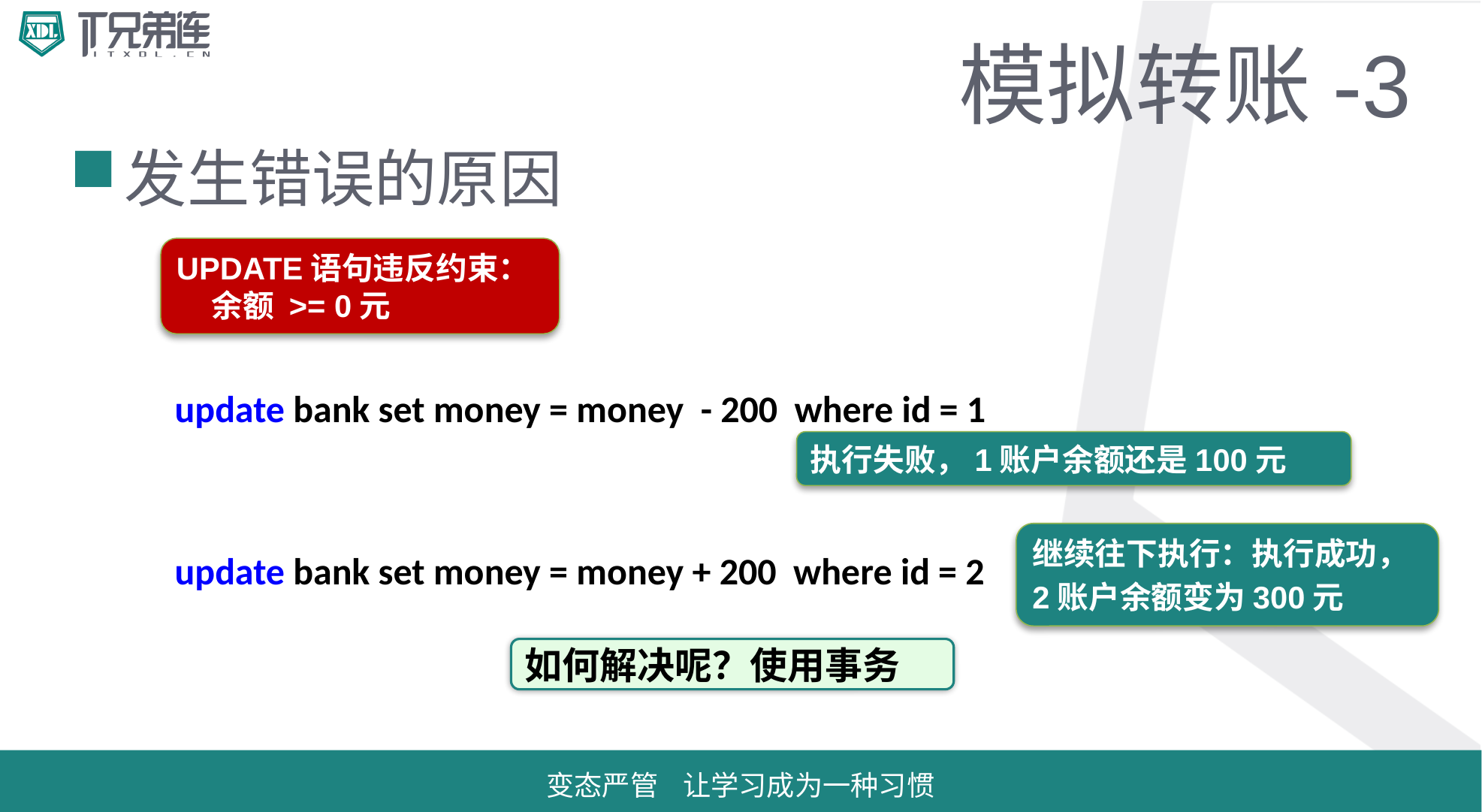

# 模拟转账-3
发生错误的原因
UPDATE语句违反约束：
余额 >= 0元
 update bank set money = money  - 200  where id = 1

 update bank set money = money + 200  where id = 2
执行失败，1账户余额还是100元
继续往下执行：执行成功，
2账户余额变为300元
如何解决呢？使用事务